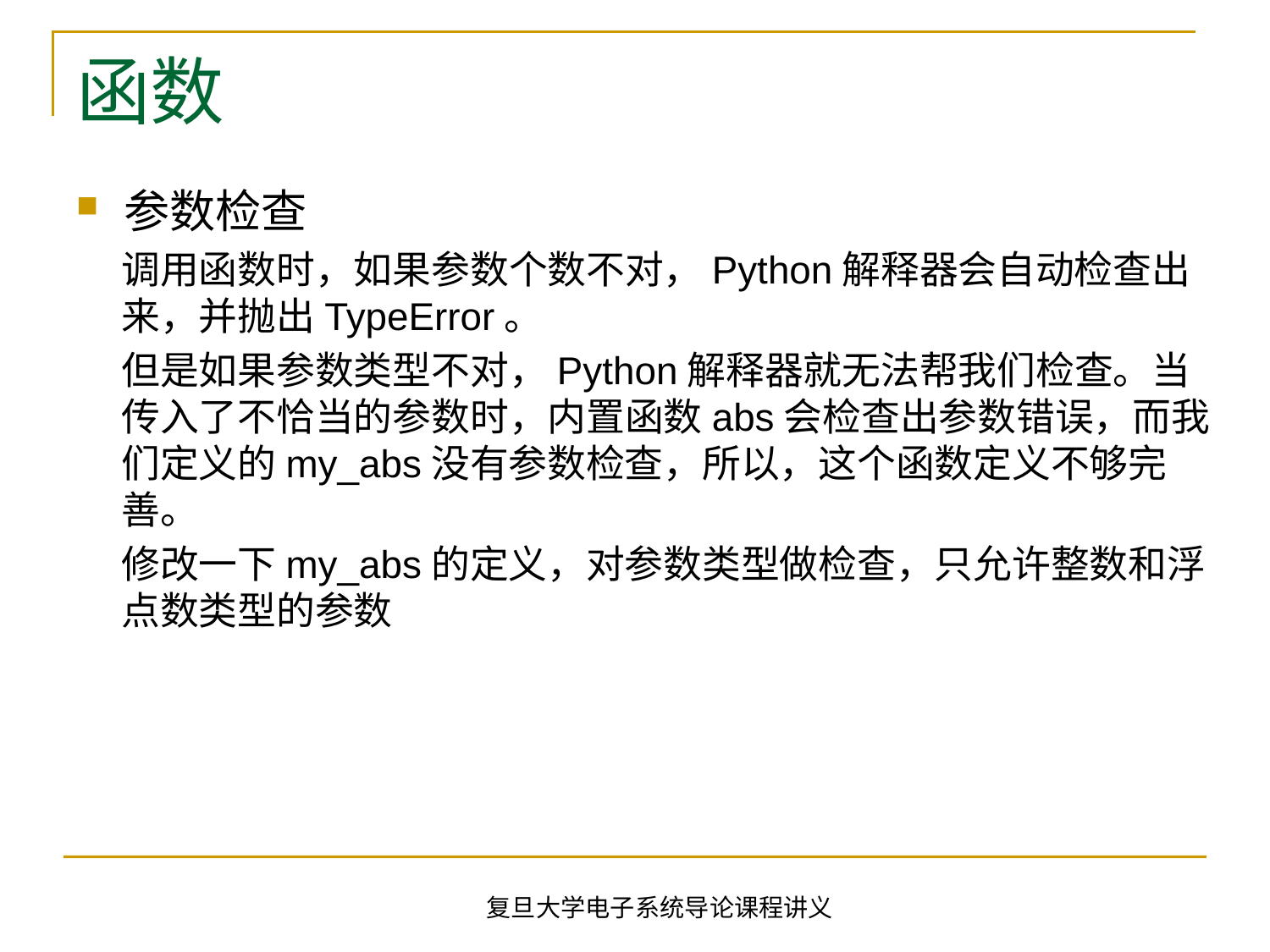

# 函数
参数检查
调用函数时，如果参数个数不对，Python解释器会自动检查出来，并抛出TypeError。
但是如果参数类型不对，Python解释器就无法帮我们检查。当传入了不恰当的参数时，内置函数abs会检查出参数错误，而我们定义的my_abs没有参数检查，所以，这个函数定义不够完善。
修改一下my_abs的定义，对参数类型做检查，只允许整数和浮点数类型的参数